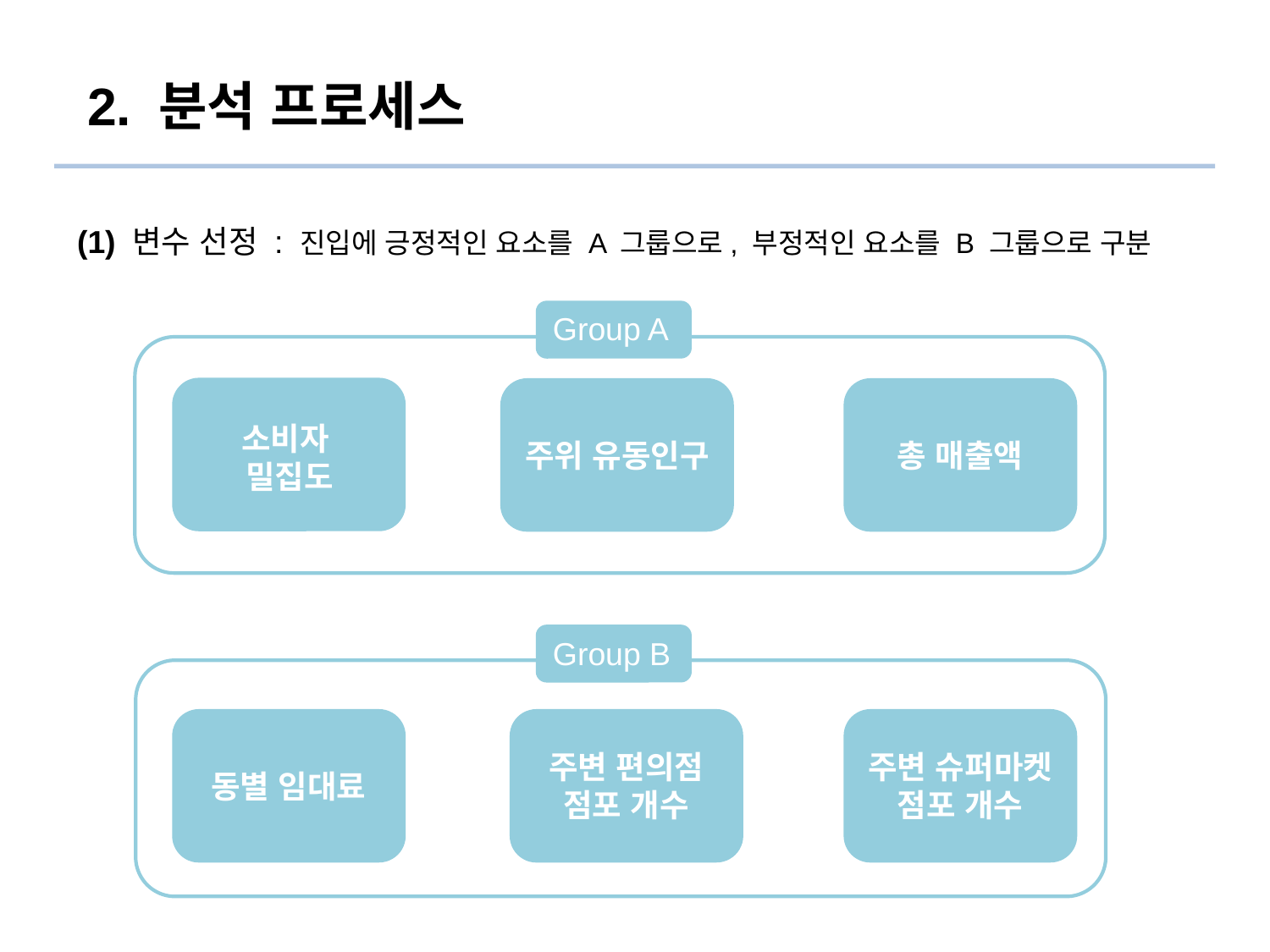

2. 분석 프로세스
(1) 변수 선정 : 진입에 긍정적인 요소를 A 그룹으로, 부정적인 요소를 B 그룹으로 구분

Group A

소비자
밀집도
주위 유동인구
총 매출액

Group B

주변 편의점 점포 개수
주변 슈퍼마켓 점포 개수
동별 임대료